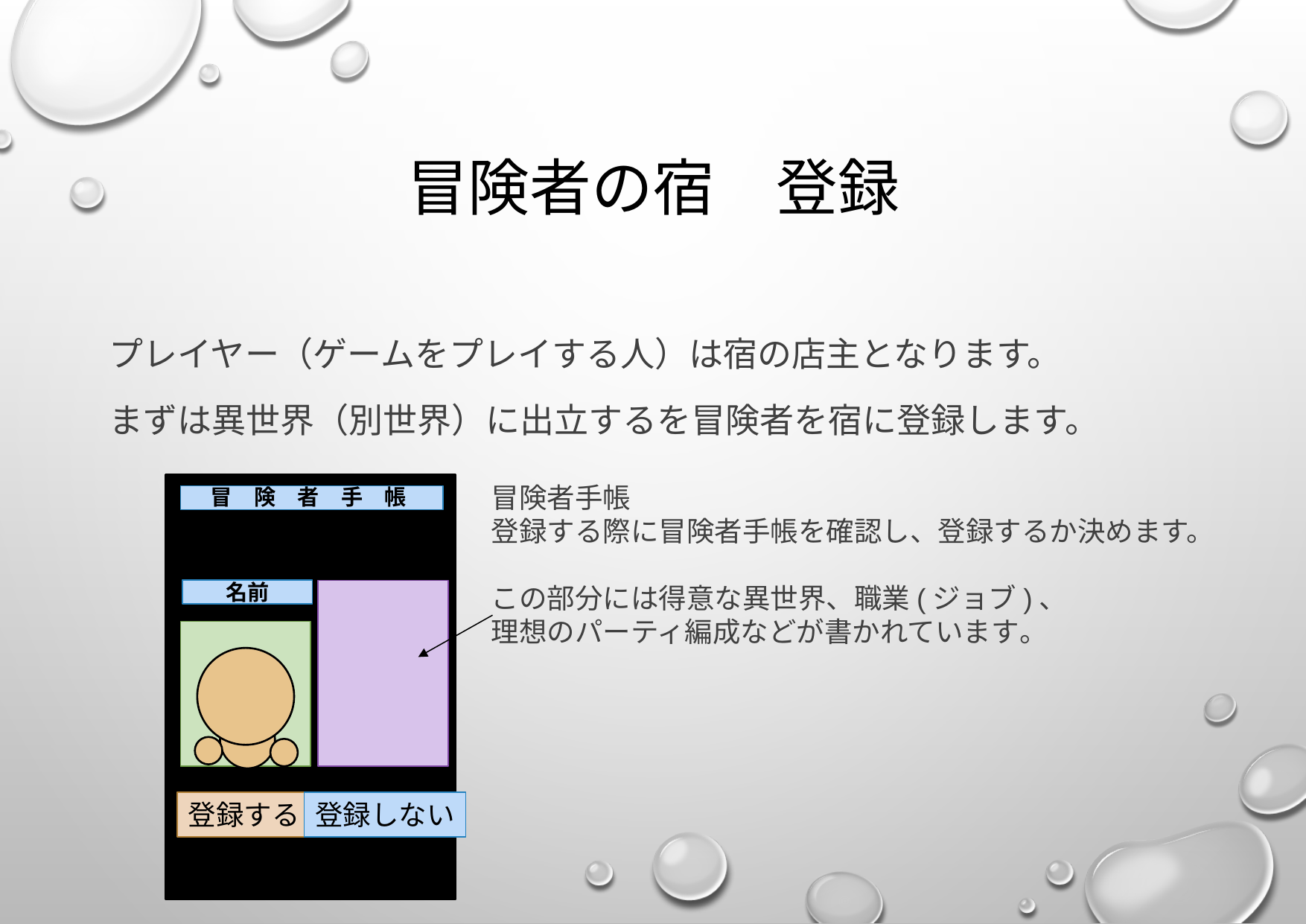

# 冒険者の宿　登録
プレイヤー（ゲームをプレイする人）は宿の店主となります。
まずは異世界（別世界）に出立するを冒険者を宿に登録します。

冒険者手帳
登録する際に冒険者手帳を確認し、登録するか決めます。

この部分には得意な異世界、職業(ジョブ)、
理想のパーティ編成などが書かれています。

冒　険　者　手　帳

名前

登録する
登録しない